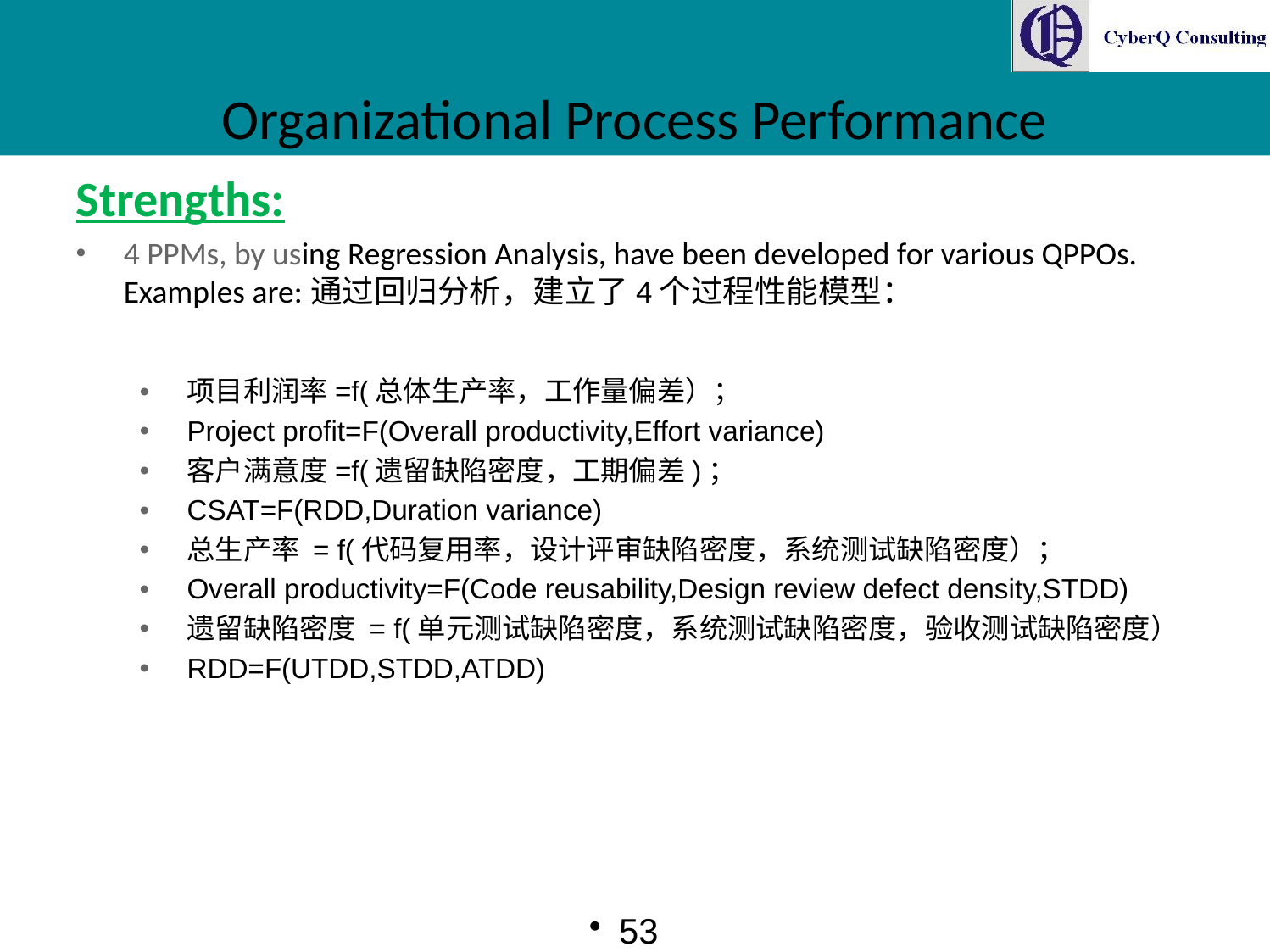

# Organizational Process Performance
Strengths:
4 PPMs, by using Regression Analysis, have been developed for various QPPOs. Examples are:通过回归分析，建立了4个过程性能模型：

项目利润率=f(总体生产率，工作量偏差）；
Project profit=F(Overall productivity,Effort variance)
客户满意度=f(遗留缺陷密度，工期偏差)；
CSAT=F(RDD,Duration variance)
总生产率 = f(代码复用率，设计评审缺陷密度，系统测试缺陷密度）；
Overall productivity=F(Code reusability,Design review defect density,STDD)
遗留缺陷密度 = f(单元测试缺陷密度，系统测试缺陷密度，验收测试缺陷密度）
RDD=F(UTDD,STDD,ATDD)

53